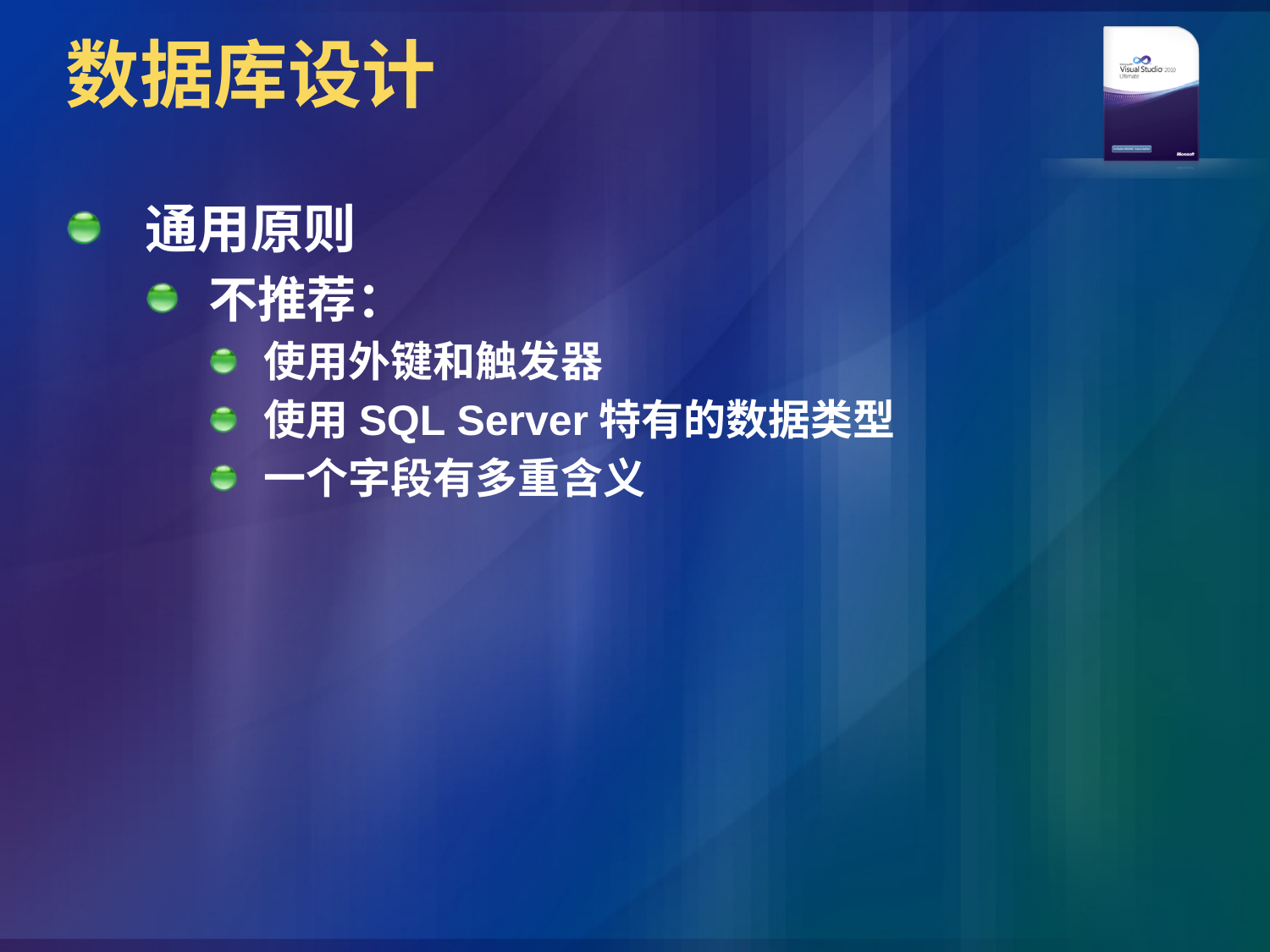

# 数据库设计
通用原则
不推荐：
使用外键和触发器
使用SQL Server特有的数据类型
一个字段有多重含义